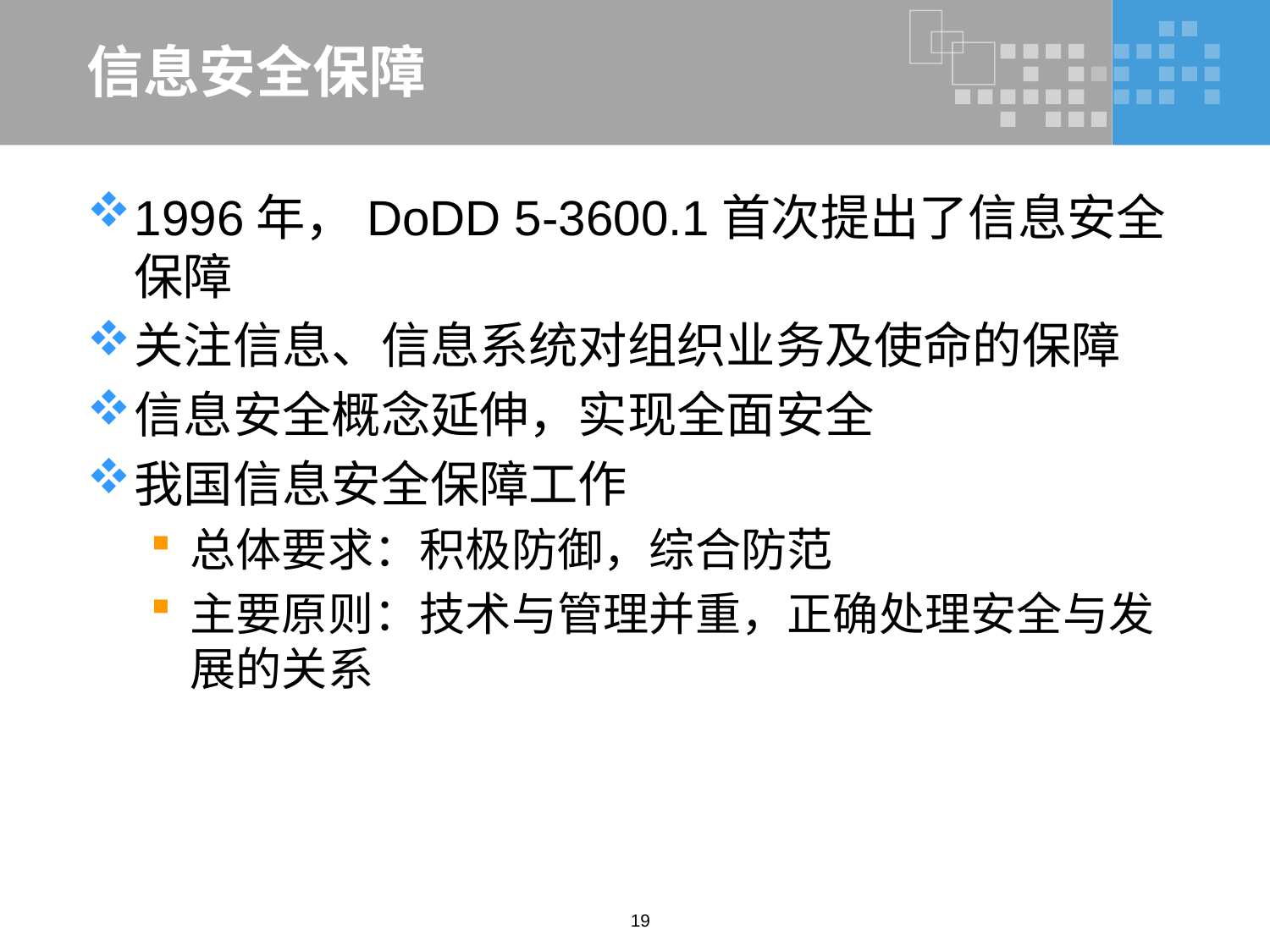

# 信息安全保障
1996年，DoDD 5-3600.1首次提出了信息安全保障
关注信息、信息系统对组织业务及使命的保障
信息安全概念延伸，实现全面安全
我国信息安全保障工作
总体要求：积极防御，综合防范
主要原则：技术与管理并重，正确处理安全与发展的关系
19